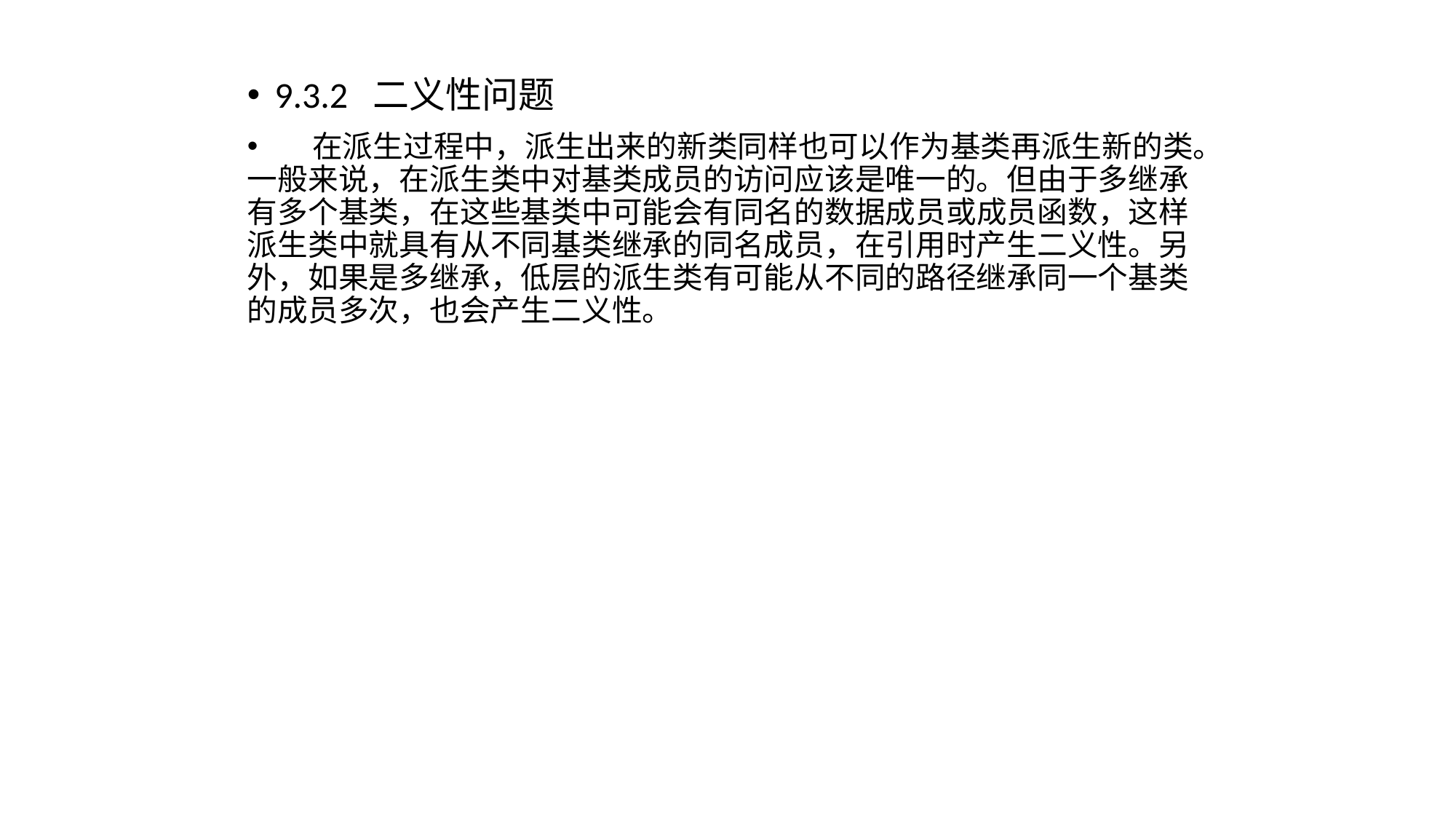

9.3.2  二义性问题
       在派生过程中，派生出来的新类同样也可以作为基类再派生新的类。一般来说，在派生类中对基类成员的访问应该是唯一的。但由于多继承有多个基类，在这些基类中可能会有同名的数据成员或成员函数，这样派生类中就具有从不同基类继承的同名成员，在引用时产生二义性。另外，如果是多继承，低层的派生类有可能从不同的路径继承同一个基类的成员多次，也会产生二义性。